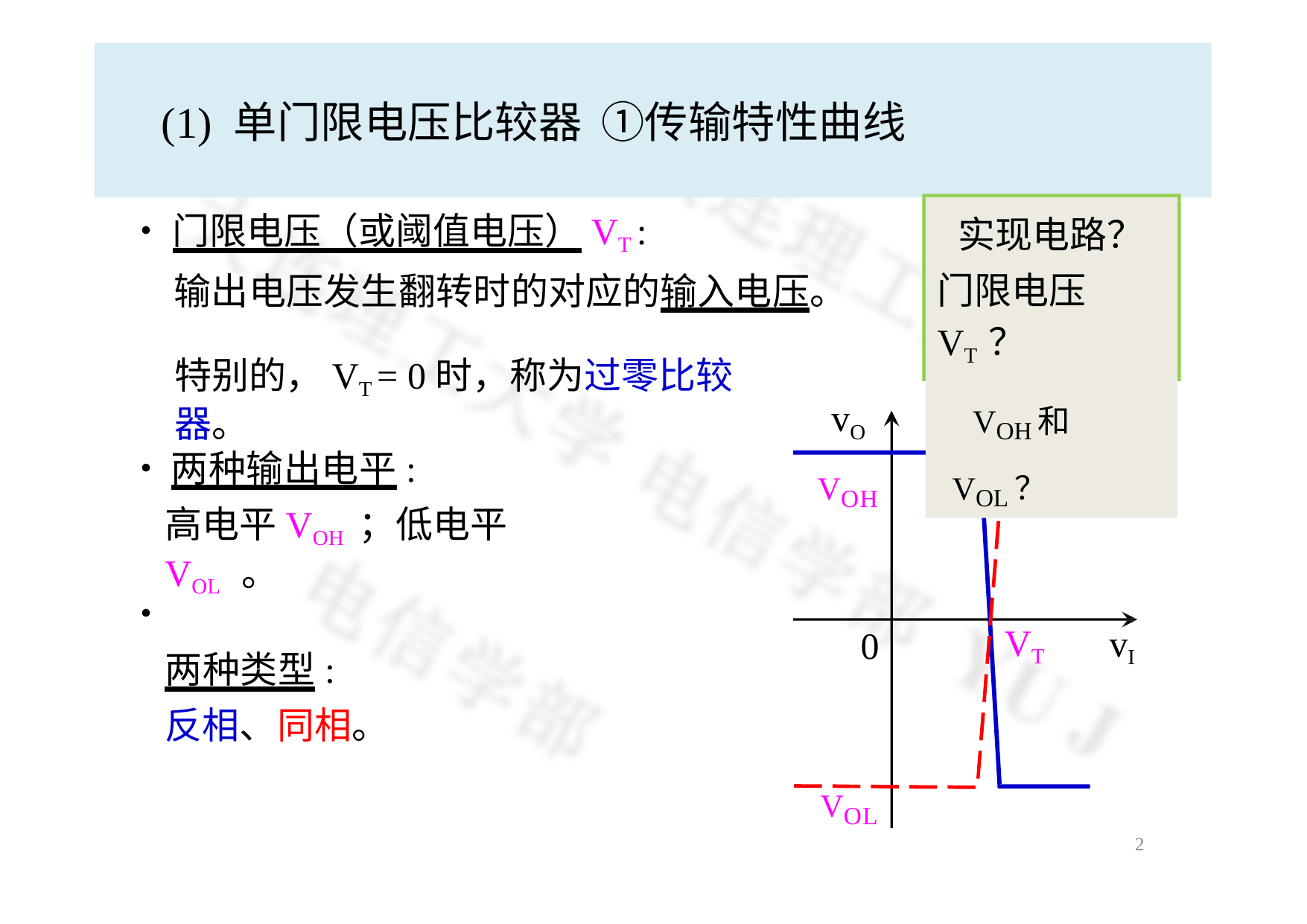

# (1) 单门限电压比较器 ①传输特性曲线

实现电路？  门限电压VT？
VOH和VOL？
•	门限电压（或阈值电压）VT :
输出电压发生翻转时的对应的输入电压。
特别的，VT = 0时，称为过零比较器。
vO  VOH

•	两种输出电平:
高电平VOH ；低电平VOL 。

•		两种类型:  反相、同相。

VT
vI
0
VOL
2